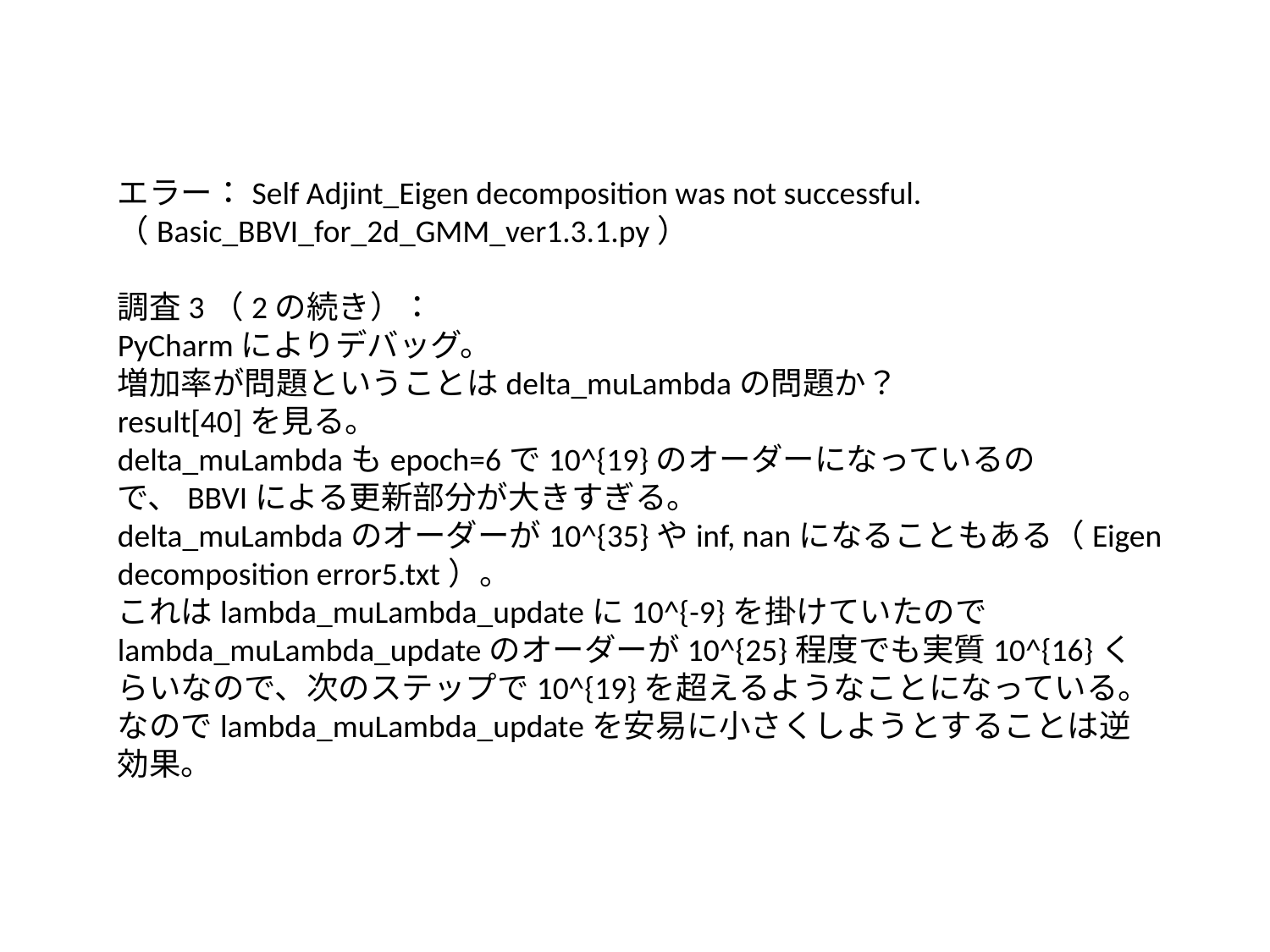

エラー：Self Adjint_Eigen decomposition was not successful.
（Basic_BBVI_for_2d_GMM_ver1.3.1.py）

調査3（2の続き）：
PyCharmによりデバッグ。
増加率が問題ということはdelta_muLambdaの問題か？
result[40]を見る。
delta_muLambdaもepoch=6で10^{19}のオーダーになっているので、BBVIによる更新部分が大きすぎる。
delta_muLambdaのオーダーが10^{35}やinf, nanになることもある（Eigen decomposition error5.txt）。
これはlambda_muLambda_updateに10^{-9}を掛けていたのでlambda_muLambda_updateのオーダーが10^{25}程度でも実質10^{16}くらいなので、次のステップで10^{19}を超えるようなことになっている。
なのでlambda_muLambda_updateを安易に小さくしようとすることは逆効果。